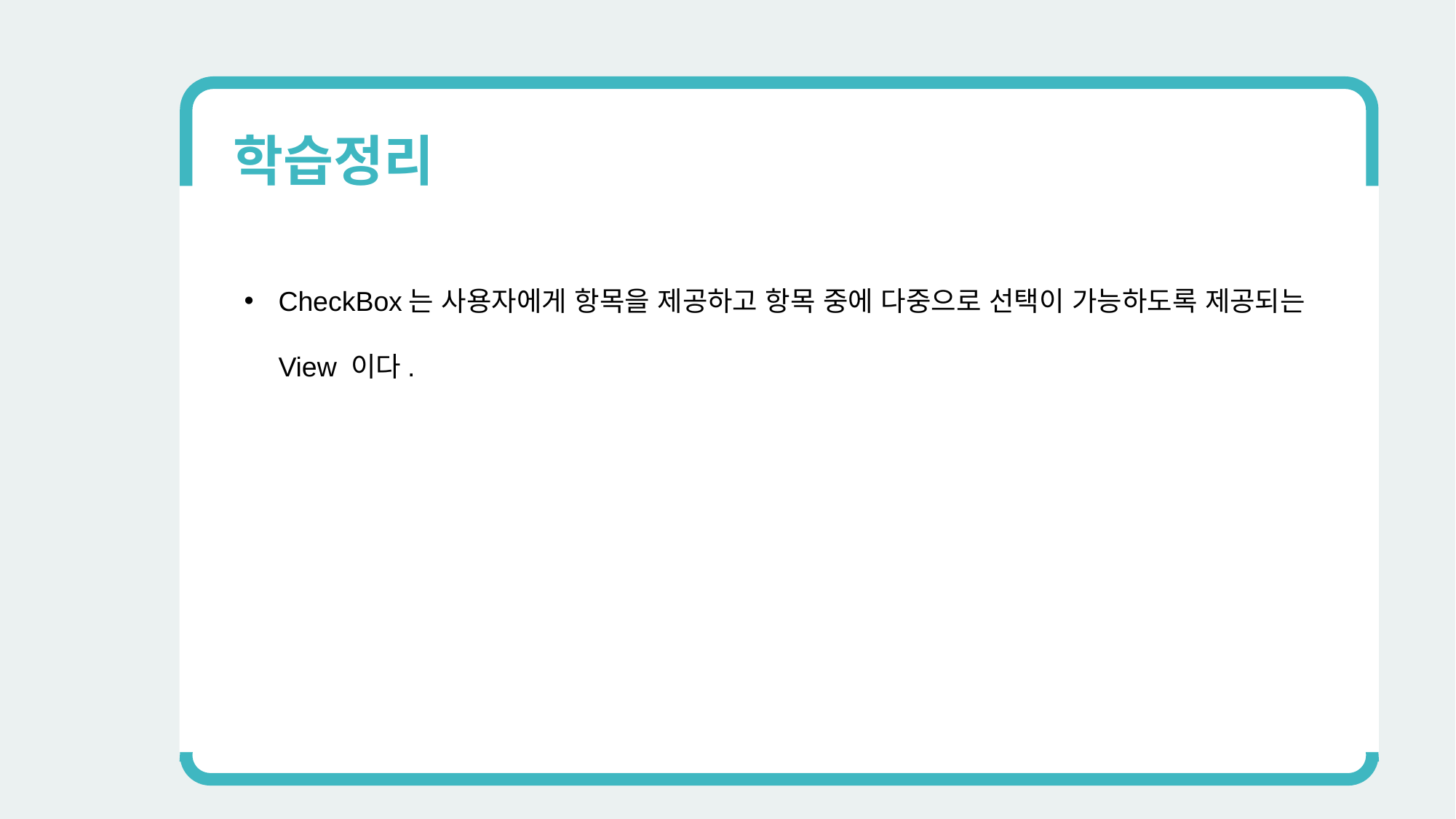

학습정리

CheckBox는 사용자에게 항목을 제공하고 항목 중에 다중으로 선택이 가능하도록 제공되는 View 이다.